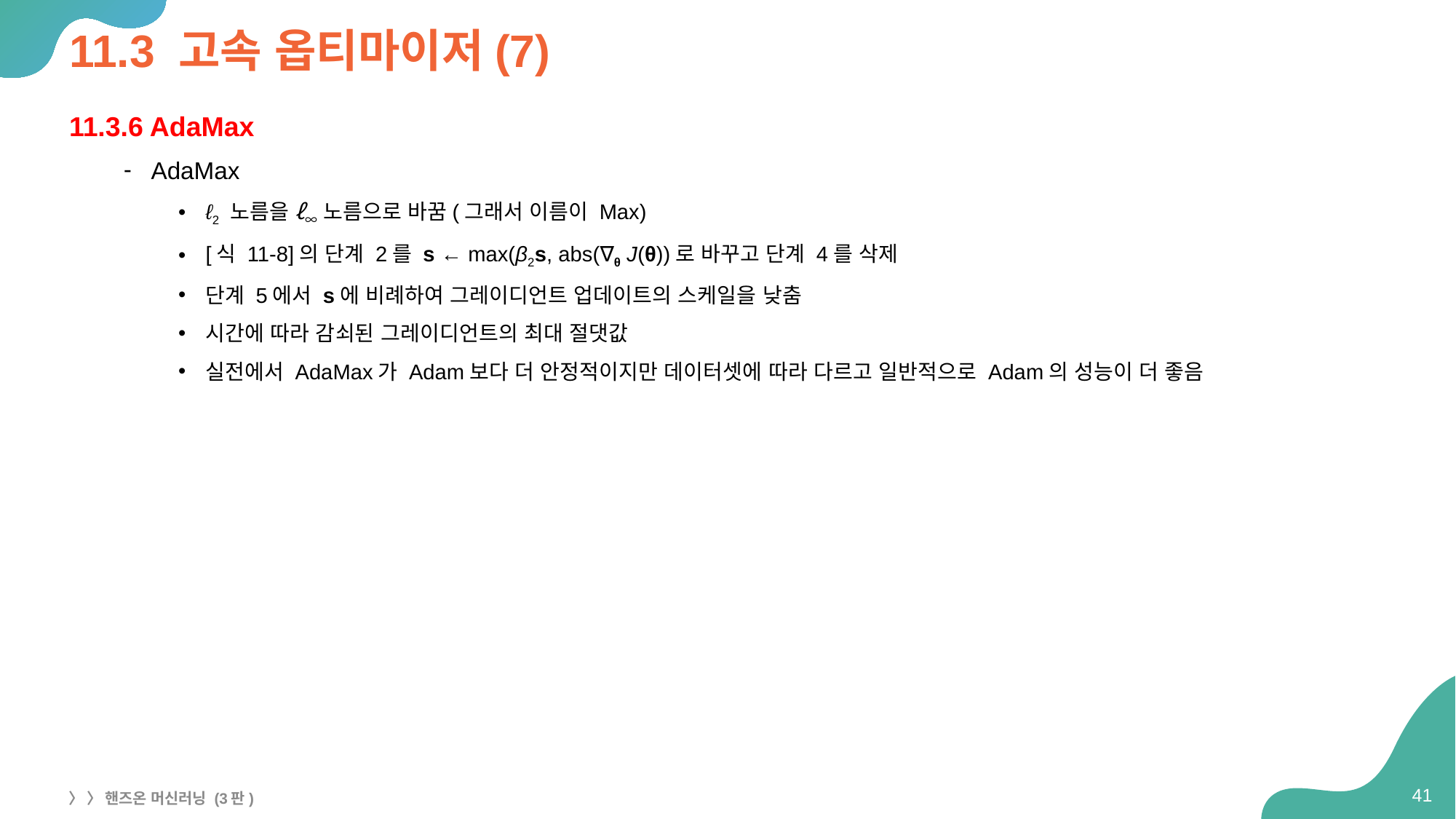

# 11.3 고속 옵티마이저(7)
11.3.6 AdaMax
AdaMax
ℓ2 노름을 ℓ∞ 노름으로 바꿈(그래서 이름이 Max)
[식 11-8]의 단계 2를 s ← max(β2s, abs(∇θ J(θ))로 바꾸고 단계 4를 삭제
단계 5에서 s에 비례하여 그레이디언트 업데이트의 스케일을 낮춤
시간에 따라 감쇠된 그레이디언트의 최대 절댓값
실전에서 AdaMax가 Adam보다 더 안정적이지만 데이터셋에 따라 다르고 일반적으로 Adam의 성능이 더 좋음
41
〉 〉 핸즈온 머신러닝 (3판)